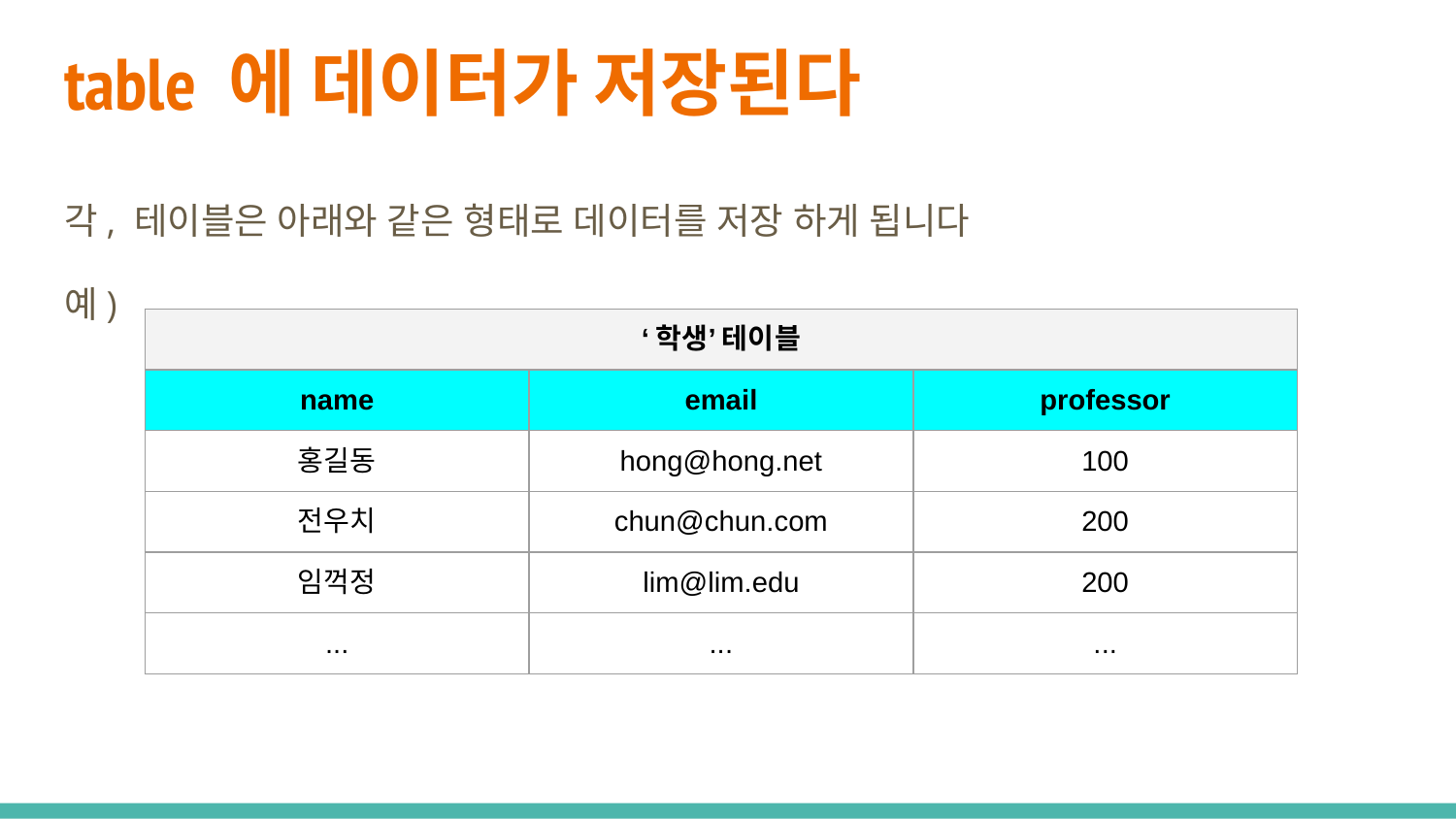

# table 에 데이터가 저장된다
각, 테이블은 아래와 같은 형태로 데이터를 저장 하게 됩니다
예)
| ‘학생’ 테이블 |  |  |
| --- | --- | --- |
| name | email | professor |
| 홍길동 | hong@hong.net | 100 |
| 전우치 | chun@chun.com | 200 |
| 임꺽정 | lim@lim.edu | 200 |
| ... | ... | ... |